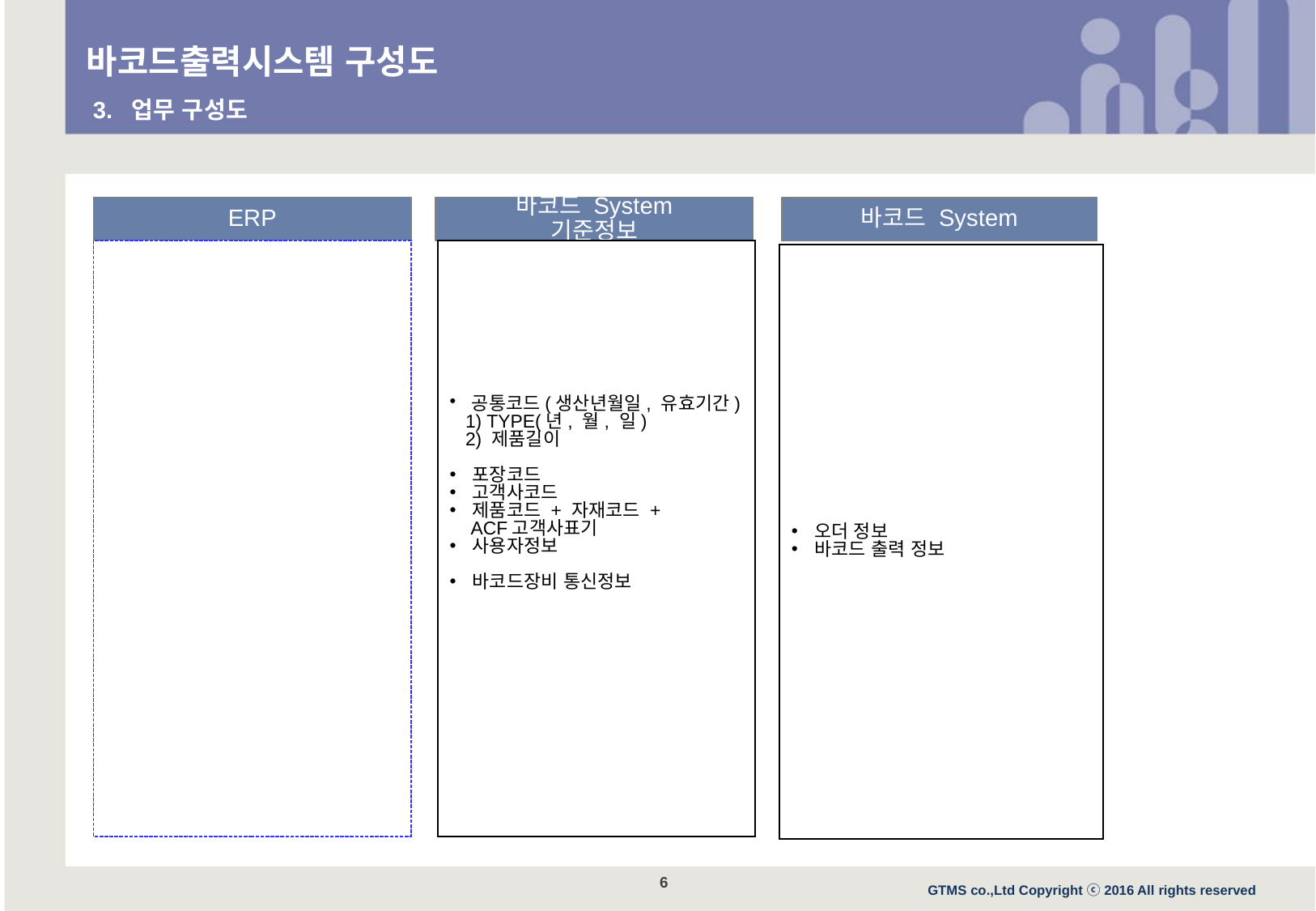

바코드출력시스템 구성도
 3.  업무 구성도
ERP
바코드 System
기준정보
바코드 System

 공통코드(생산년월일, 유효기간)
   1) TYPE(년, 월, 일)
   2) 제품길이

포장코드
고객사코드
제품코드 + 자재코드 +
    ACF고객사표기
사용자정보

바코드장비 통신정보

오더 정보
바코드 출력 정보
6